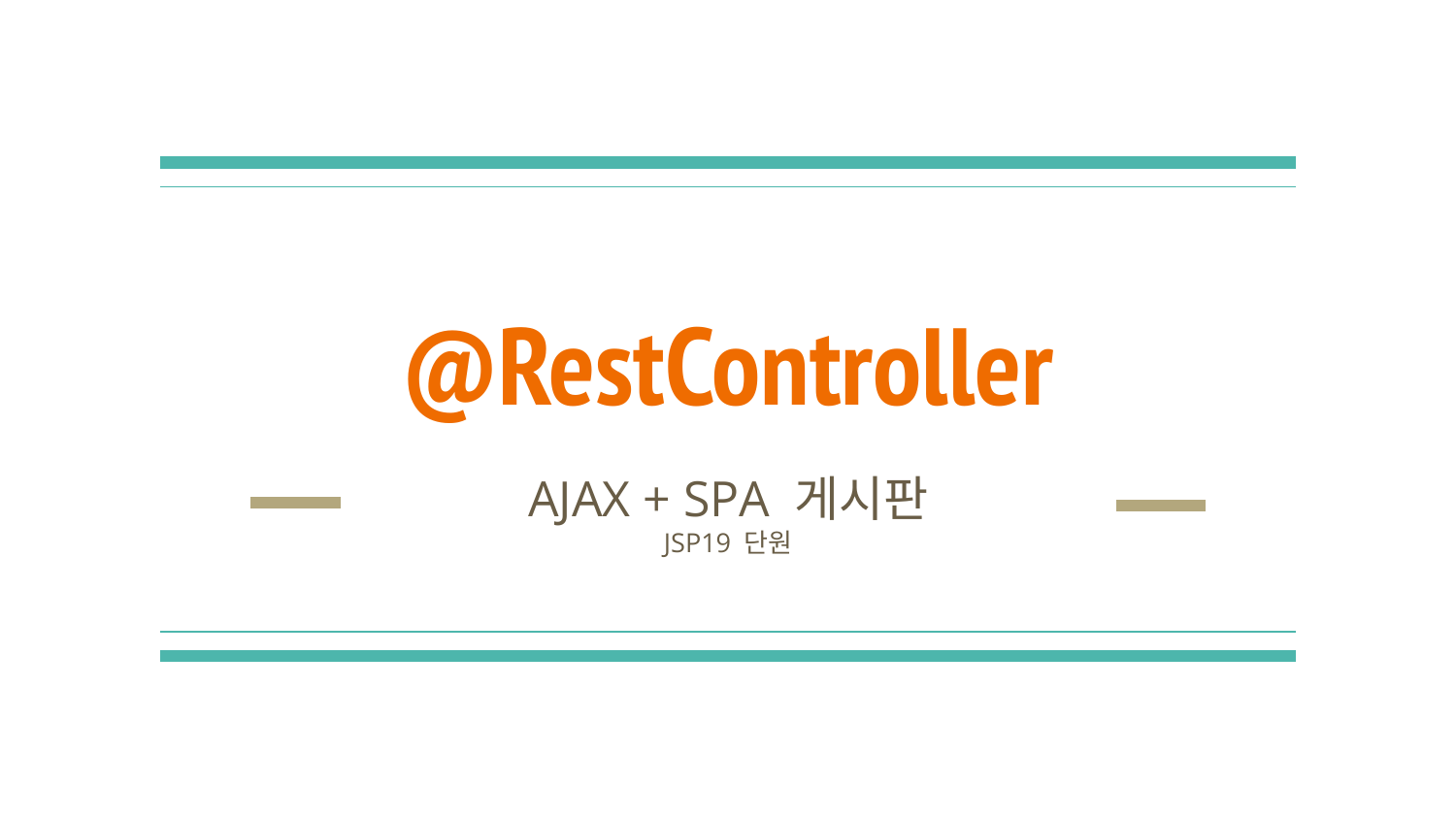

# @RestController
AJAX + SPA 게시판
JSP19 단원